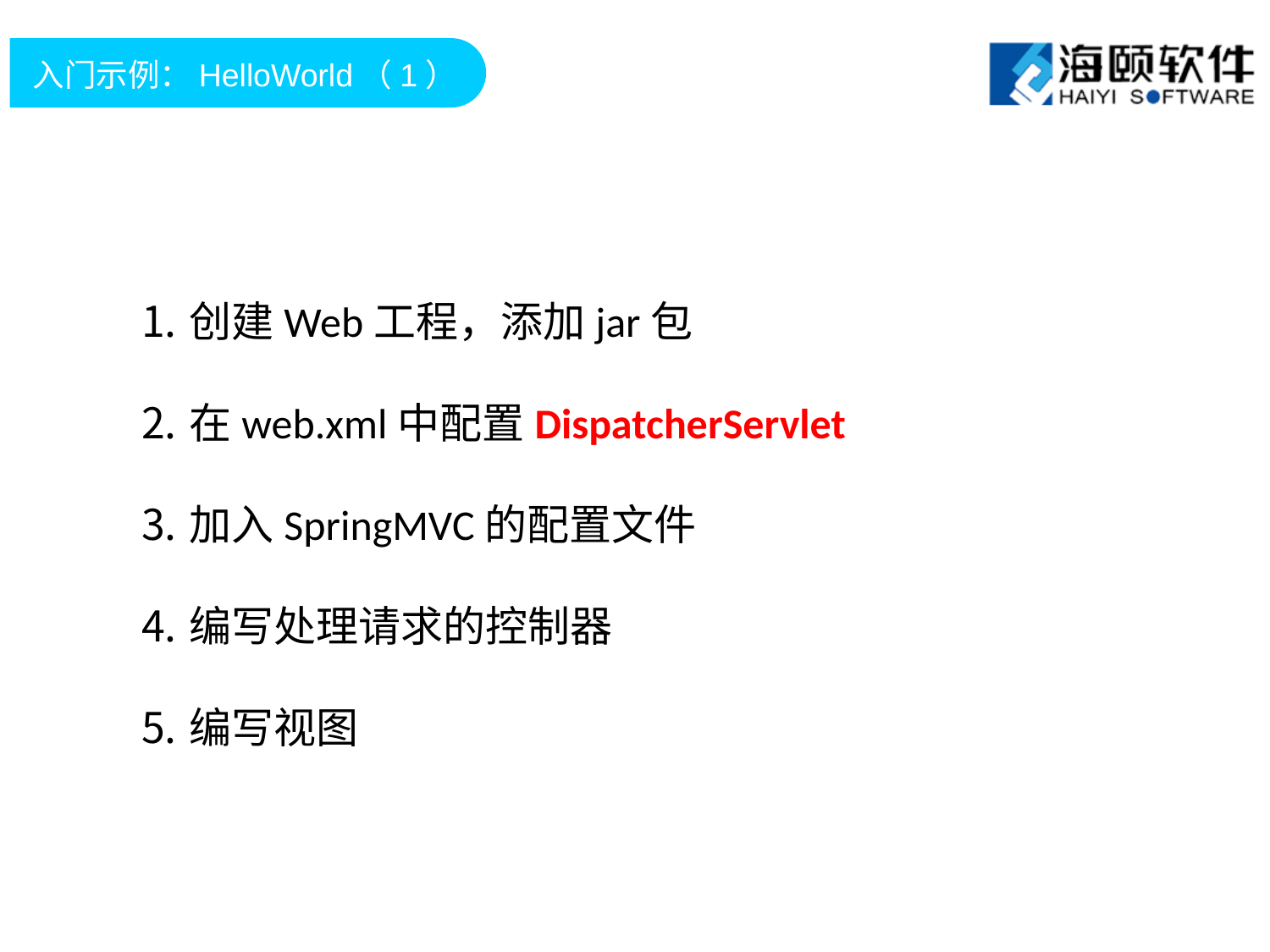

入门示例：HelloWorld（1）
创建Web工程，添加jar包
在web.xml中配置DispatcherServlet
加入SpringMVC的配置文件
编写处理请求的控制器
编写视图